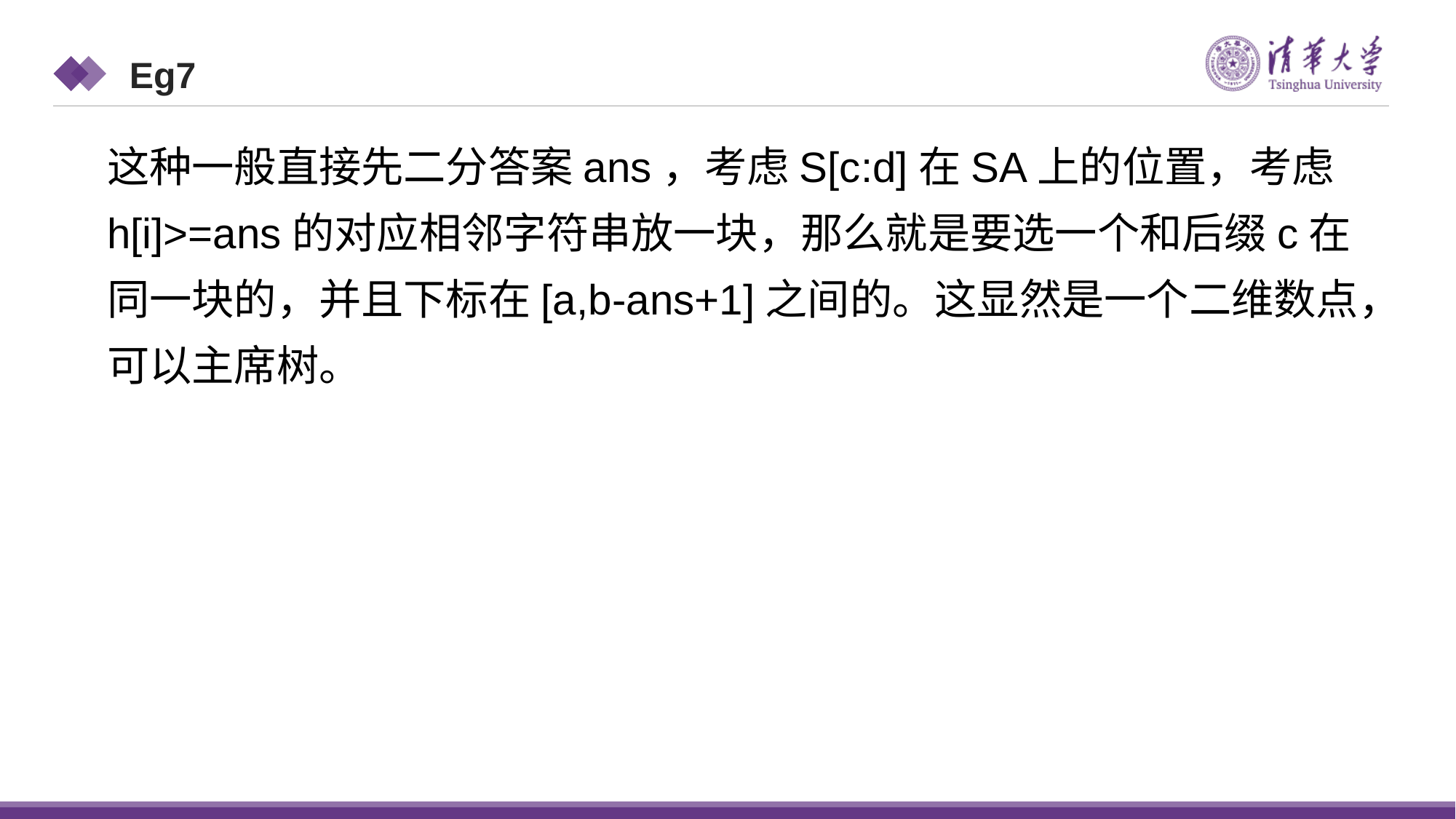

Eg7
这种一般直接先二分答案ans，考虑S[c:d]在SA上的位置，考虑h[i]>=ans的对应相邻字符串放一块，那么就是要选一个和后缀c在同一块的，并且下标在[a,b-ans+1]之间的。这显然是一个二维数点，可以主席树。